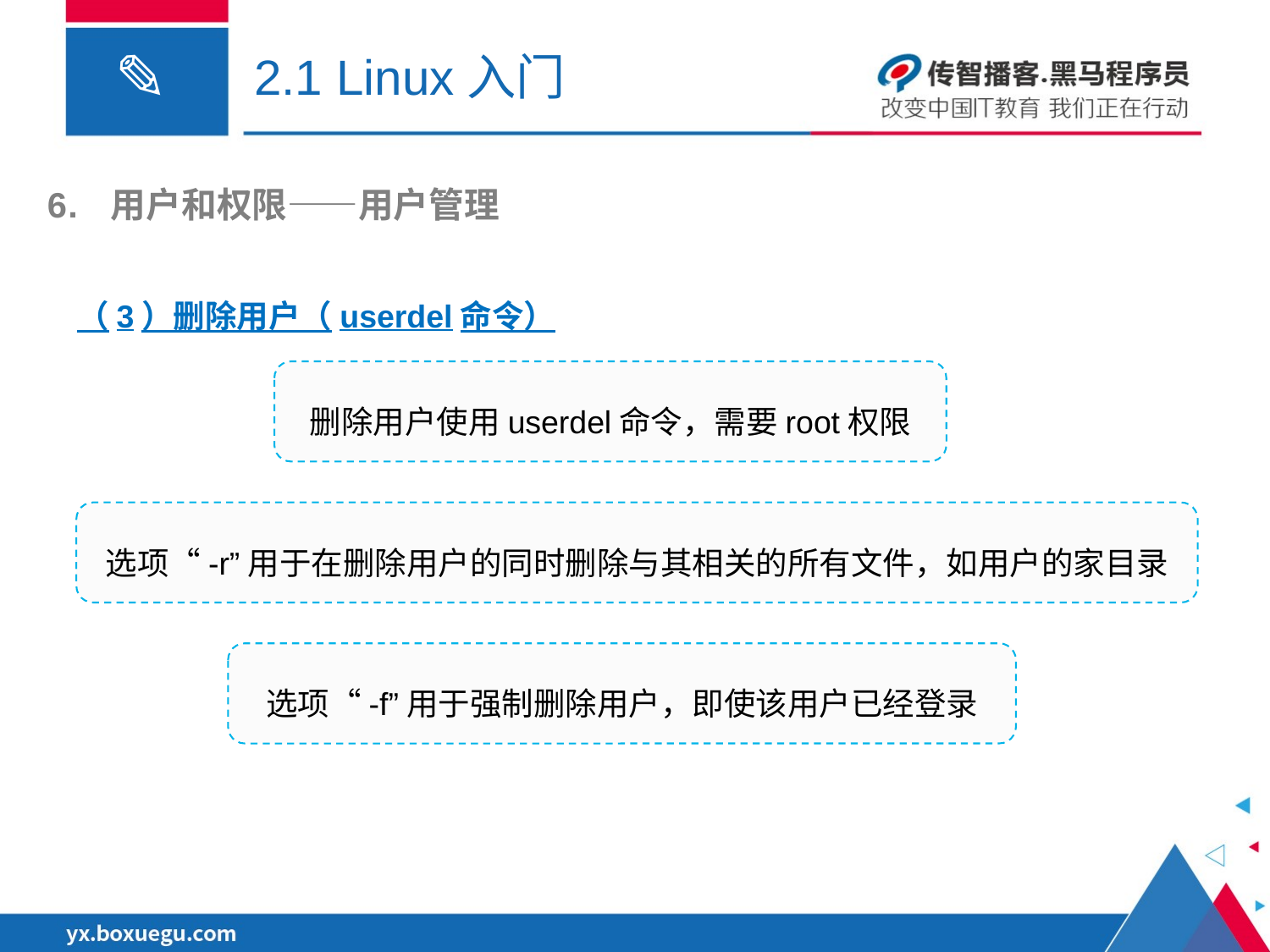

# 2.1 Linux入门
用户和权限——用户管理
（3）删除用户（userdel命令）
删除用户使用userdel命令，需要root权限
选项“-r”用于在删除用户的同时删除与其相关的所有文件，如用户的家目录
选项“-f”用于强制删除用户，即使该用户已经登录